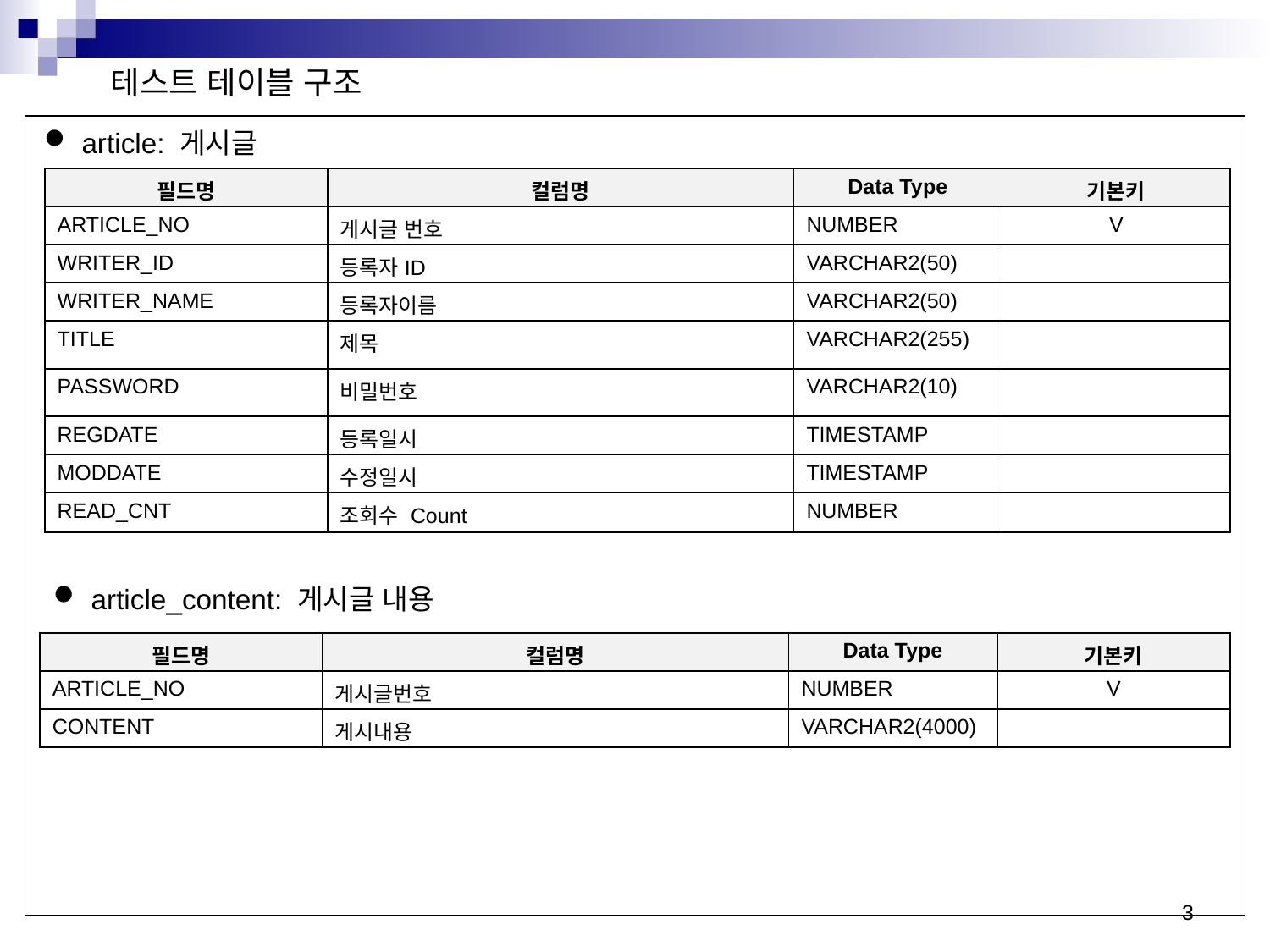

테스트 테이블 구조

 article: 게시글
| 필드명 | 컬럼명 | Data Type | 기본키 |
| --- | --- | --- | --- |
| ARTICLE\_NO | 게시글 번호 | NUMBER | V |
| WRITER\_ID | 등록자ID | VARCHAR2(50) |  |
| WRITER\_NAME | 등록자이름 | VARCHAR2(50) |  |
| TITLE | 제목 | VARCHAR2(255) |  |
| PASSWORD | 비밀번호 | VARCHAR2(10) |  |
| REGDATE | 등록일시 | TIMESTAMP |  |
| MODDATE | 수정일시 | TIMESTAMP |  |
| READ\_CNT | 조회수 Count | NUMBER |  |
 article_content: 게시글 내용
| 필드명 | 컬럼명 | Data Type | 기본키 |
| --- | --- | --- | --- |
| ARTICLE\_NO | 게시글번호 | NUMBER | V |
| CONTENT | 게시내용 | VARCHAR2(4000) |  |
3